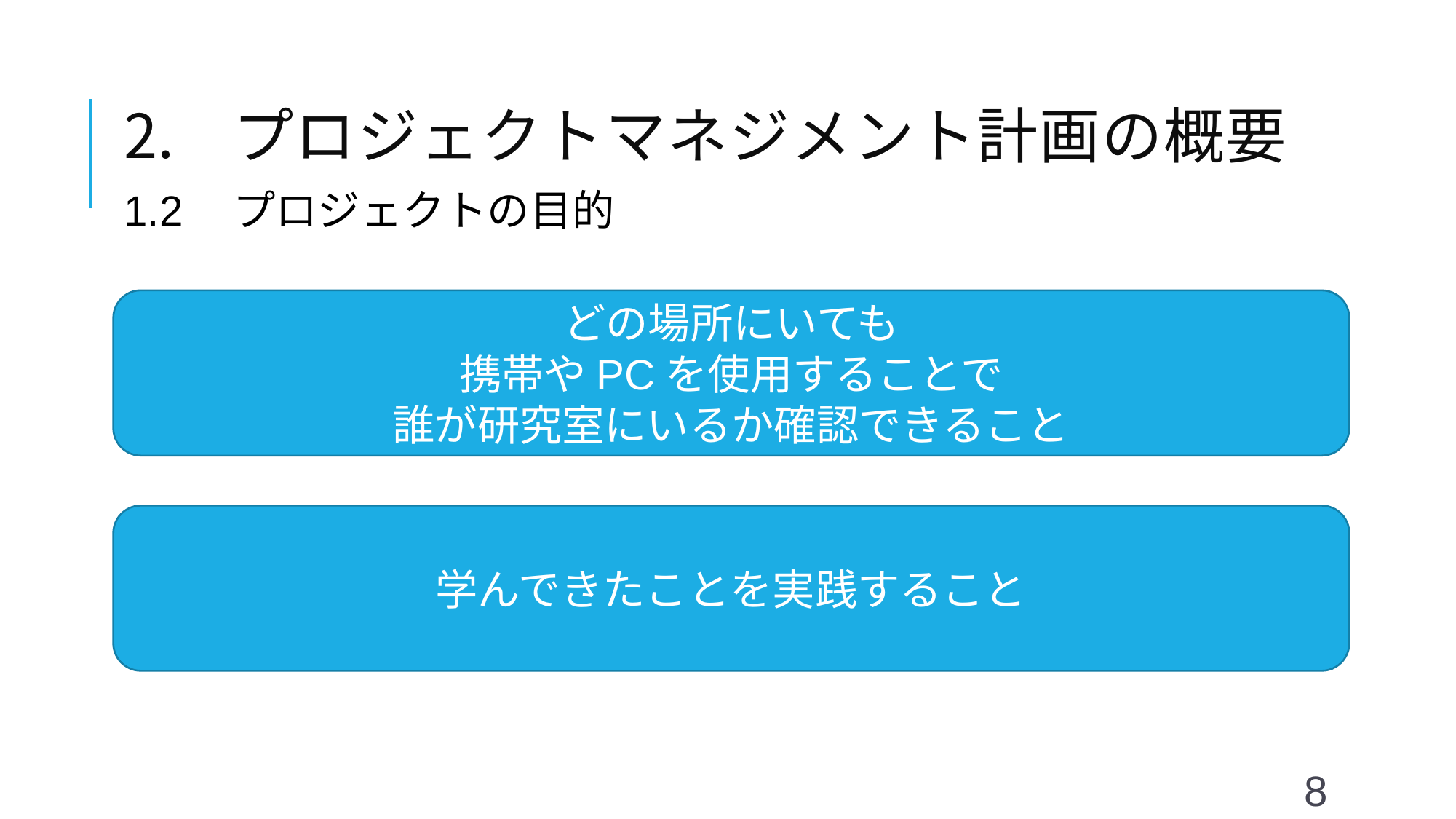

プロジェクトマネジメント計画の概要
1.2	プロジェクトの目的
どの場所にいても
携帯やPCを使用することで
誰が研究室にいるか確認できること
学んできたことを実践すること
8